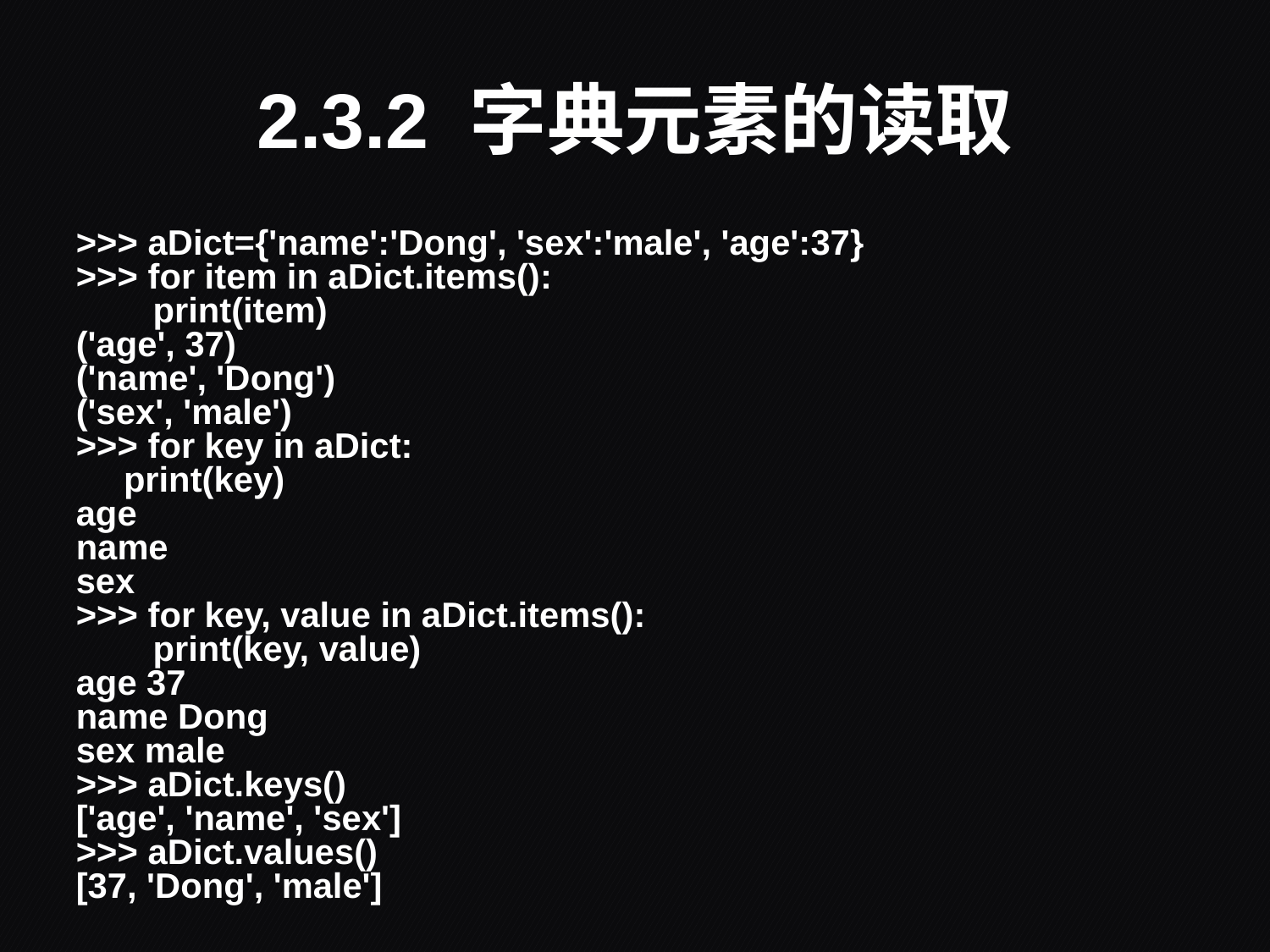

# 2.3.2 字典元素的读取
>>> aDict={'name':'Dong', 'sex':'male', 'age':37}
>>> for item in aDict.items():
	   print(item)
('age', 37)
('name', 'Dong')
('sex', 'male')
>>> for key in aDict:
	print(key)
age
name
sex
>>> for key, value in aDict.items():
	   print(key, value)
age 37
name Dong
sex male
>>> aDict.keys()
['age', 'name', 'sex']
>>> aDict.values()
[37, 'Dong', 'male']